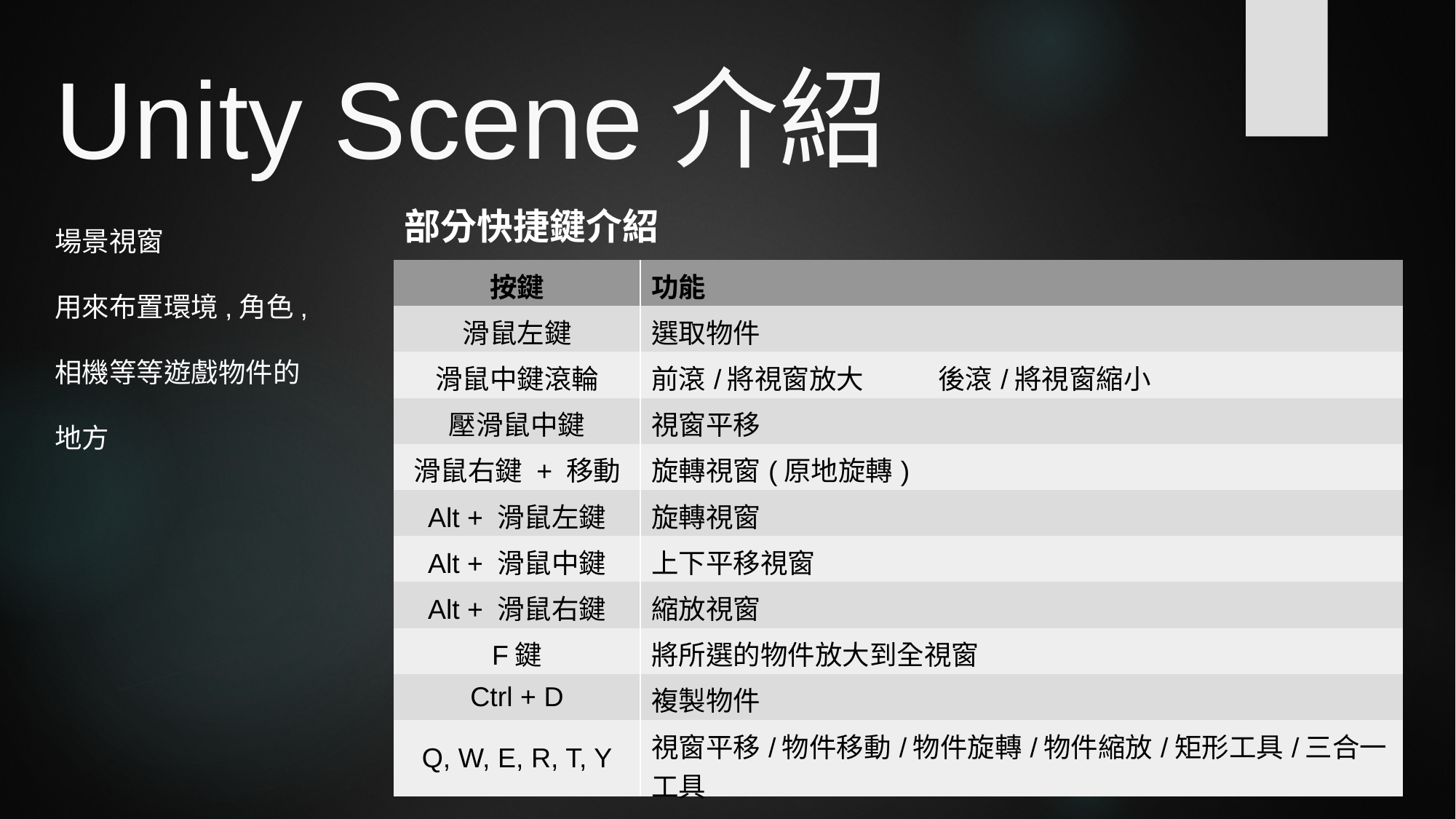

# Unity Scene介紹
場景視窗
用來布置環境,角色,相機等等遊戲物件的地方
部分快捷鍵介紹
| 按鍵 | 功能 |
| --- | --- |
| 滑鼠左鍵 | 選取物件 |
| 滑鼠中鍵滾輪 | 前滾/將視窗放大 後滾/將視窗縮小 |
| 壓滑鼠中鍵 | 視窗平移 |
| 滑鼠右鍵 + 移動 | 旋轉視窗(原地旋轉) |
| Alt + 滑鼠左鍵 | 旋轉視窗 |
| Alt + 滑鼠中鍵 | 上下平移視窗 |
| Alt + 滑鼠右鍵 | 縮放視窗 |
| F鍵 | 將所選的物件放大到全視窗 |
| Ctrl + D | 複製物件 |
| Q, W, E, R, T, Y | 視窗平移/物件移動/物件旋轉/物件縮放/矩形工具/三合一工具 |